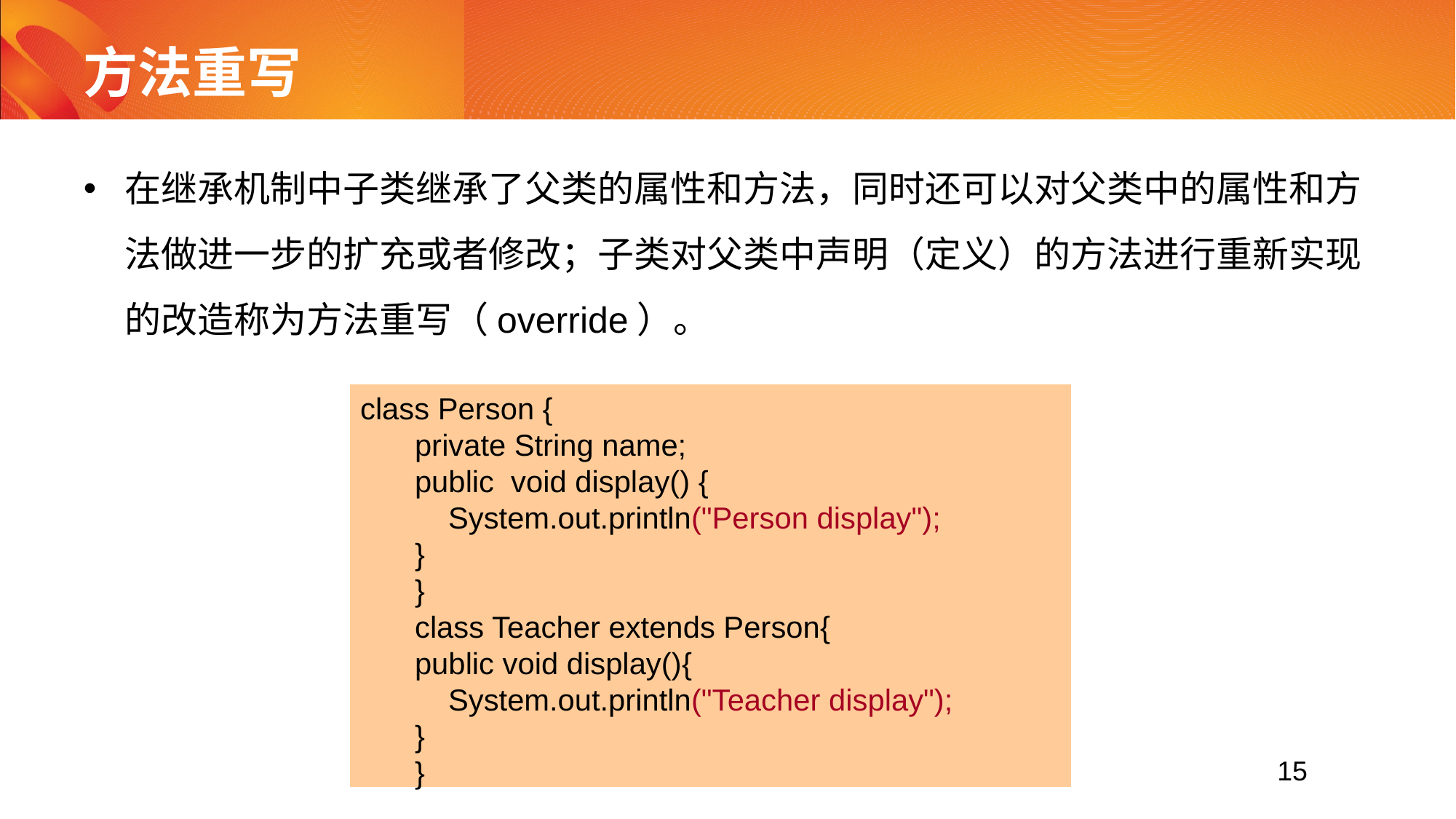

# 方法重写
在继承机制中子类继承了父类的属性和方法，同时还可以对父类中的属性和方法做进一步的扩充或者修改；子类对父类中声明（定义）的方法进行重新实现的改造称为方法重写（override）。

class Person {
private String name;
public  void display() {
    System.out.println("Person display");
}
}
class Teacher extends Person{
public void display(){
    System.out.println("Teacher display");
}
}